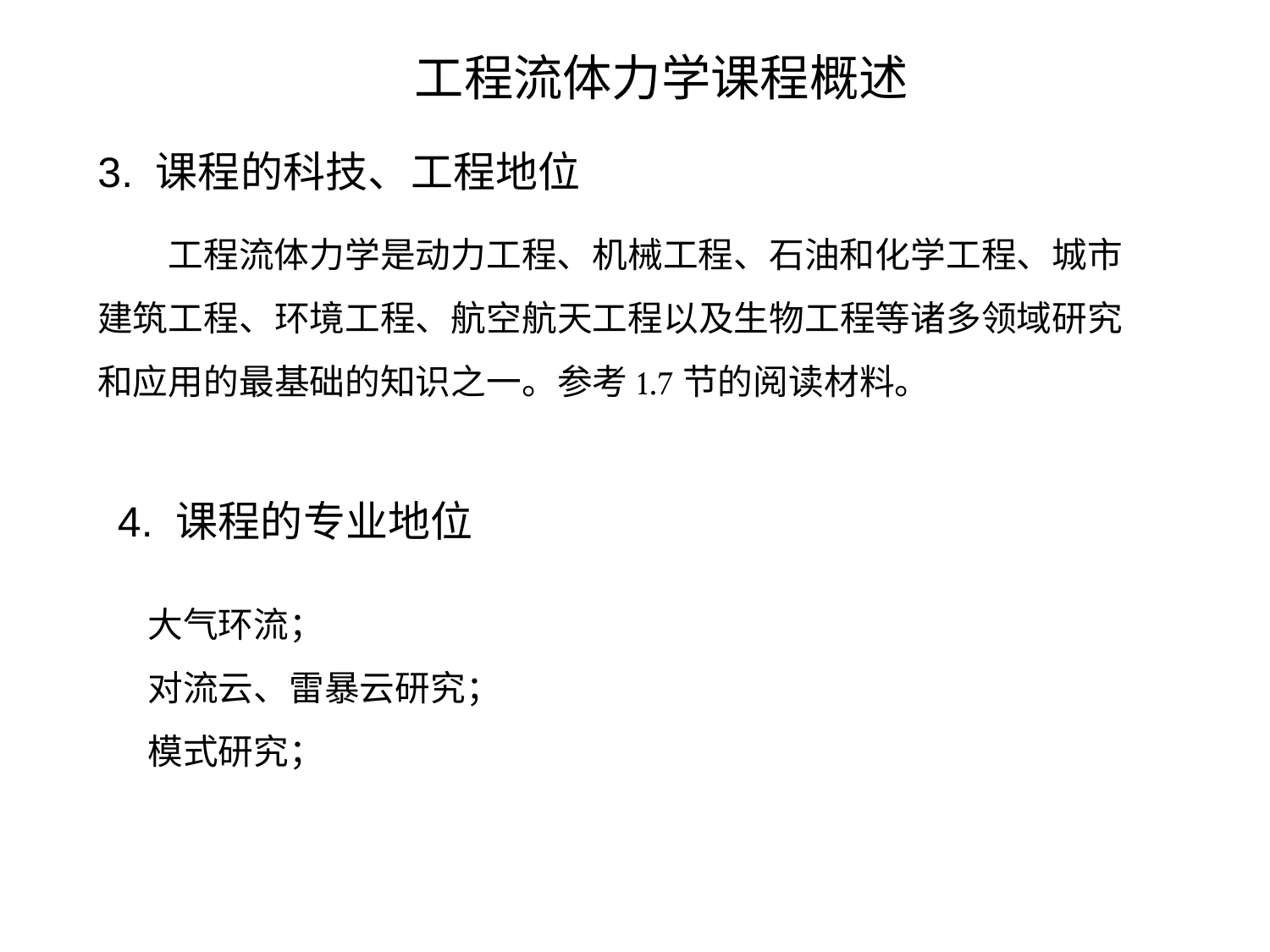

工程流体力学课程概述
3. 课程的科技、工程地位
工程流体力学是动力工程、机械工程、石油和化学工程、城市
建筑工程、环境工程、航空航天工程以及生物工程等诸多领域研究
和应用的最基础的知识之一。参考1.7节的阅读材料。
4. 课程的专业地位
大气环流；
对流云、雷暴云研究；
模式研究；